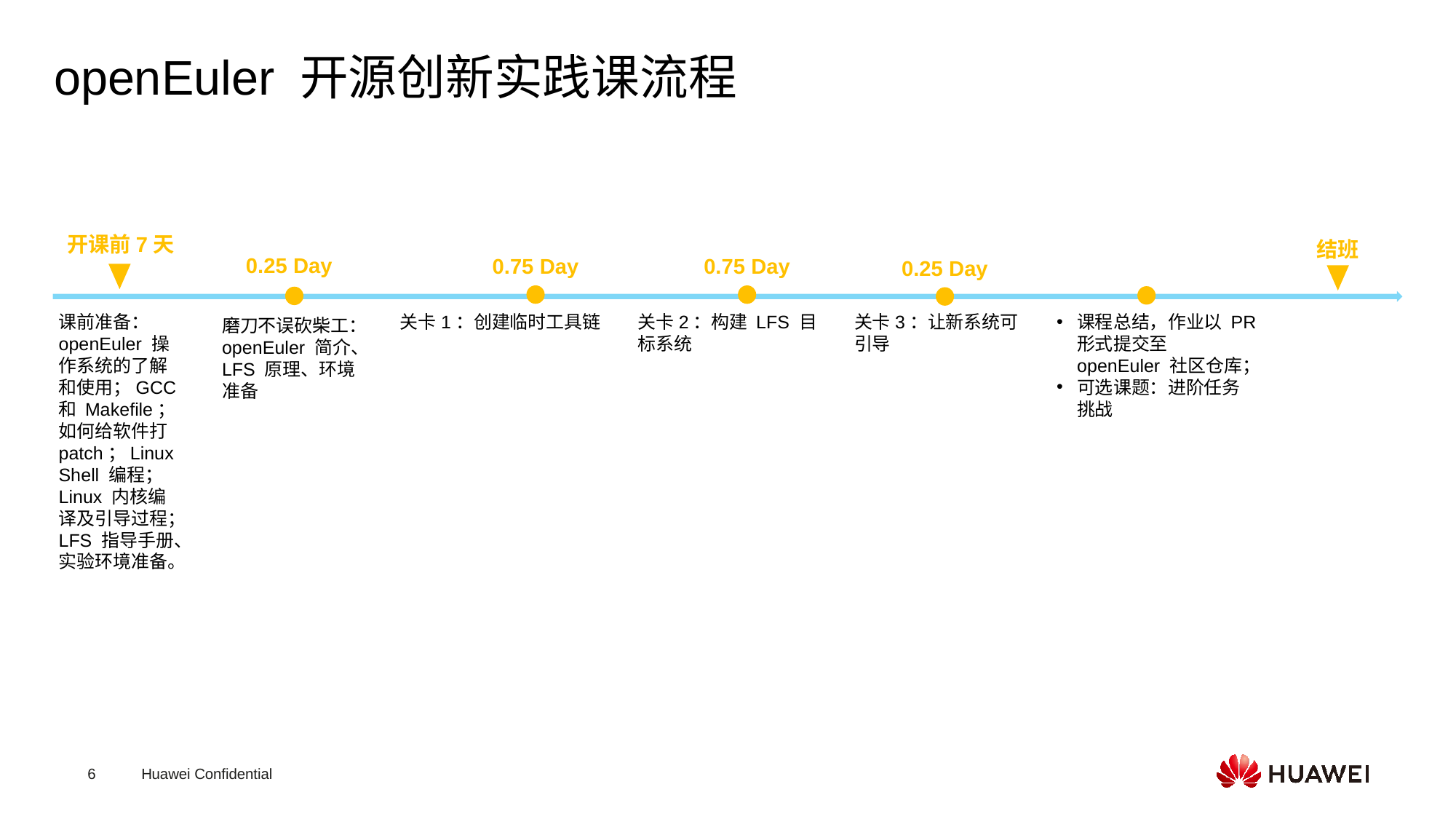

# openEuler 开源创新实践课流程
开课前7天

结班

0.25 Day

磨刀不误砍柴工：openEuler 简介、LFS 原理、环境准备
0.75 Day
0.75 Day
0.25 Day

课前准备：
openEuler 操作系统的了解和使用；GCC 和 Makefile；如何给软件打 patch；Linux Shell 编程；Linux 内核编译及引导过程；LFS 指导手册、实验环境准备。
关卡1：创建临时工具链
关卡2：构建 LFS 目标系统
关卡3：让新系统可引导
课程总结，作业以 PR 形式提交至 openEuler 社区仓库；
可选课题：进阶任务挑战